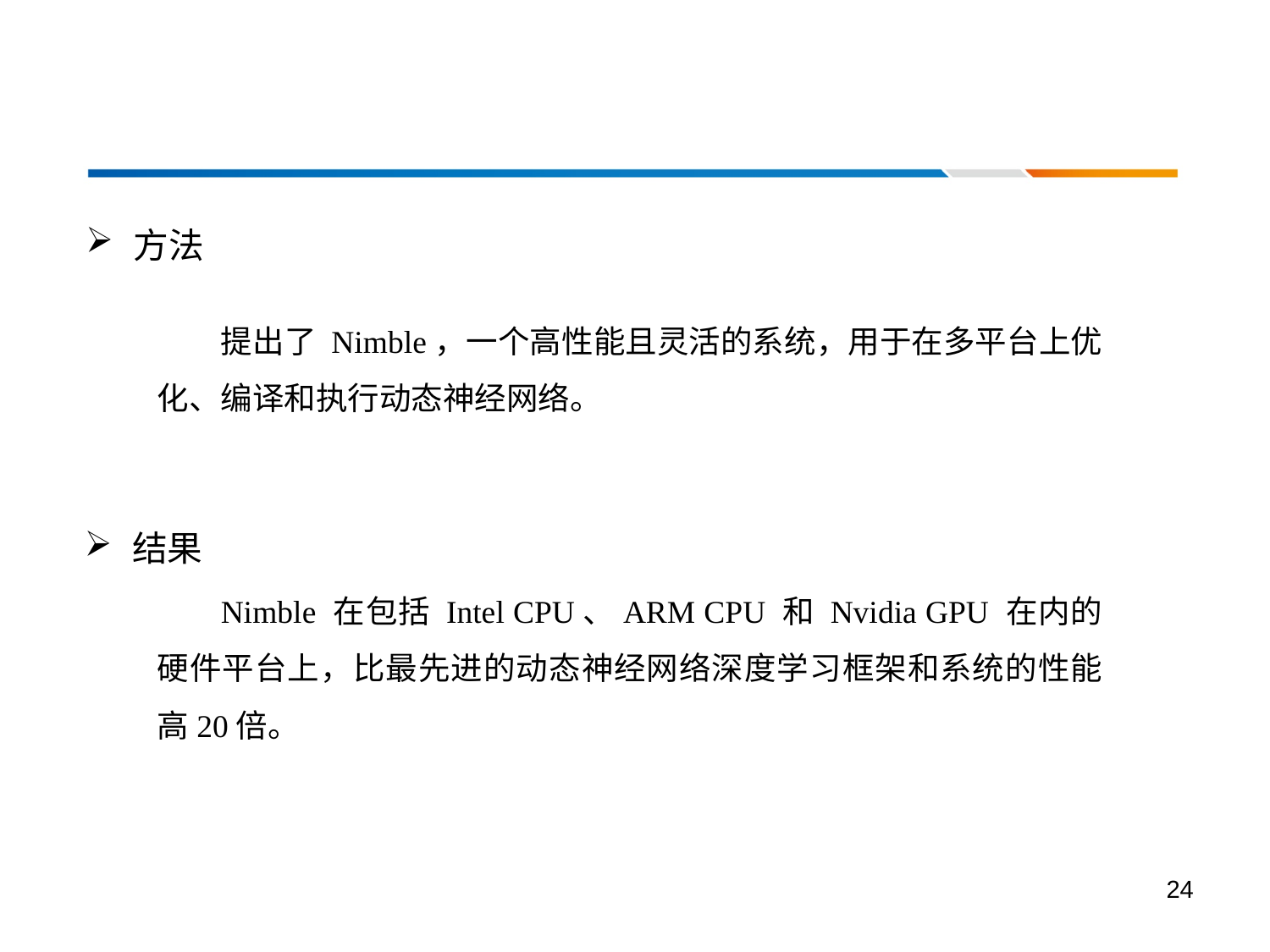

方法
提出了 Nimble，一个高性能且灵活的系统，用于在多平台上优化、编译和执行动态神经网络。
结果
Nimble 在包括 Intel CPU、ARM CPU 和 Nvidia GPU 在内的硬件平台上，比最先进的动态神经网络深度学习框架和系统的性能高20倍。
24